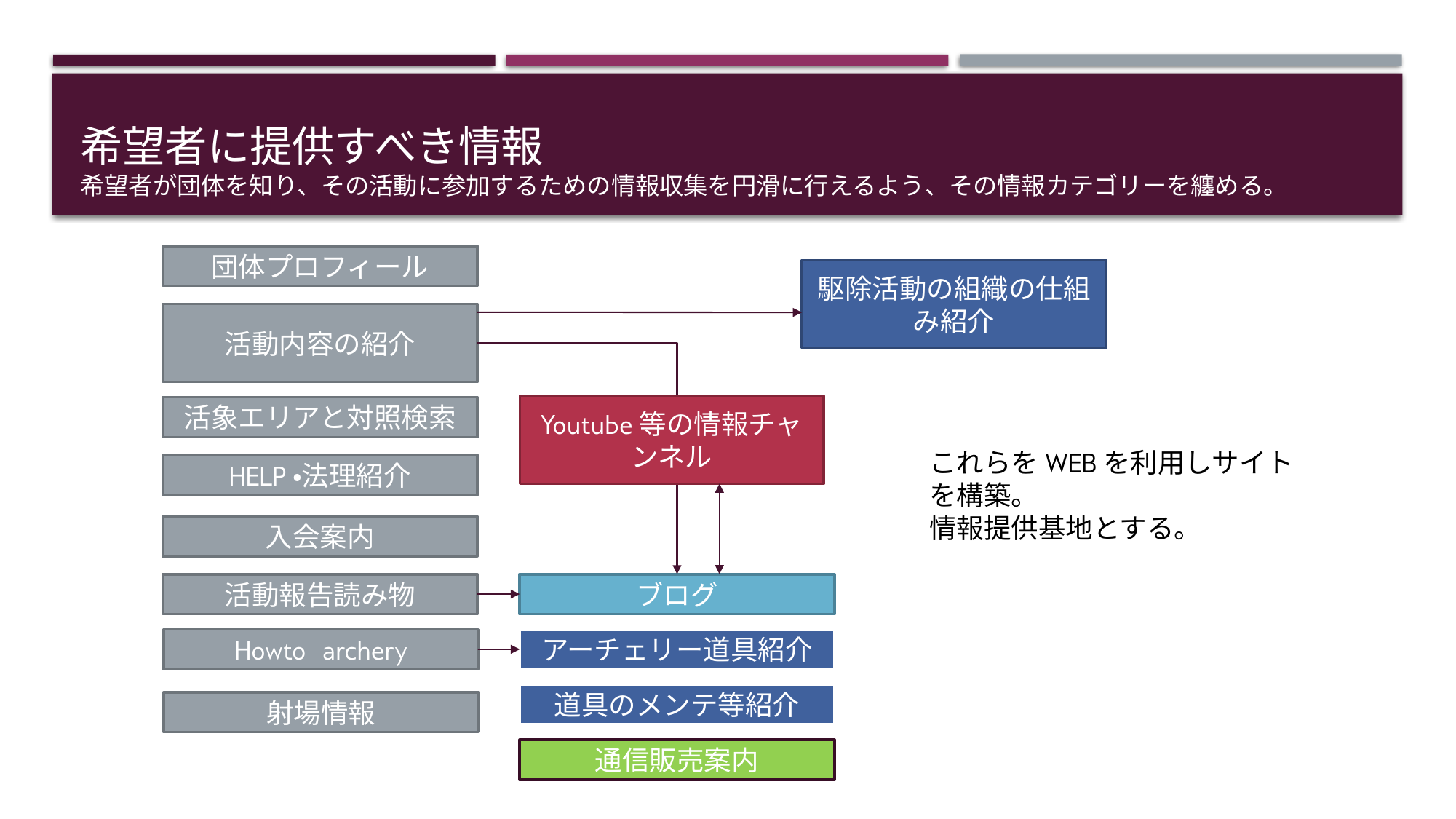

# 希望者に提供すべき情報 希望者が団体を知り、その活動に参加するための情報収集を円滑に行えるよう、その情報カテゴリーを纏める。
団体プロフィール
駆除活動の組織の仕組み紹介
活動内容の紹介
Youtube等の情報チャンネル
活象エリアと対照検索
これらをWEBを利用しサイトを構築。
情報提供基地とする。
HELP・法理紹介
入会案内
活動報告読み物
ブログ
Howto  archery
アーチェリー道具紹介
道具のメンテ等紹介
射場情報
通信販売案内